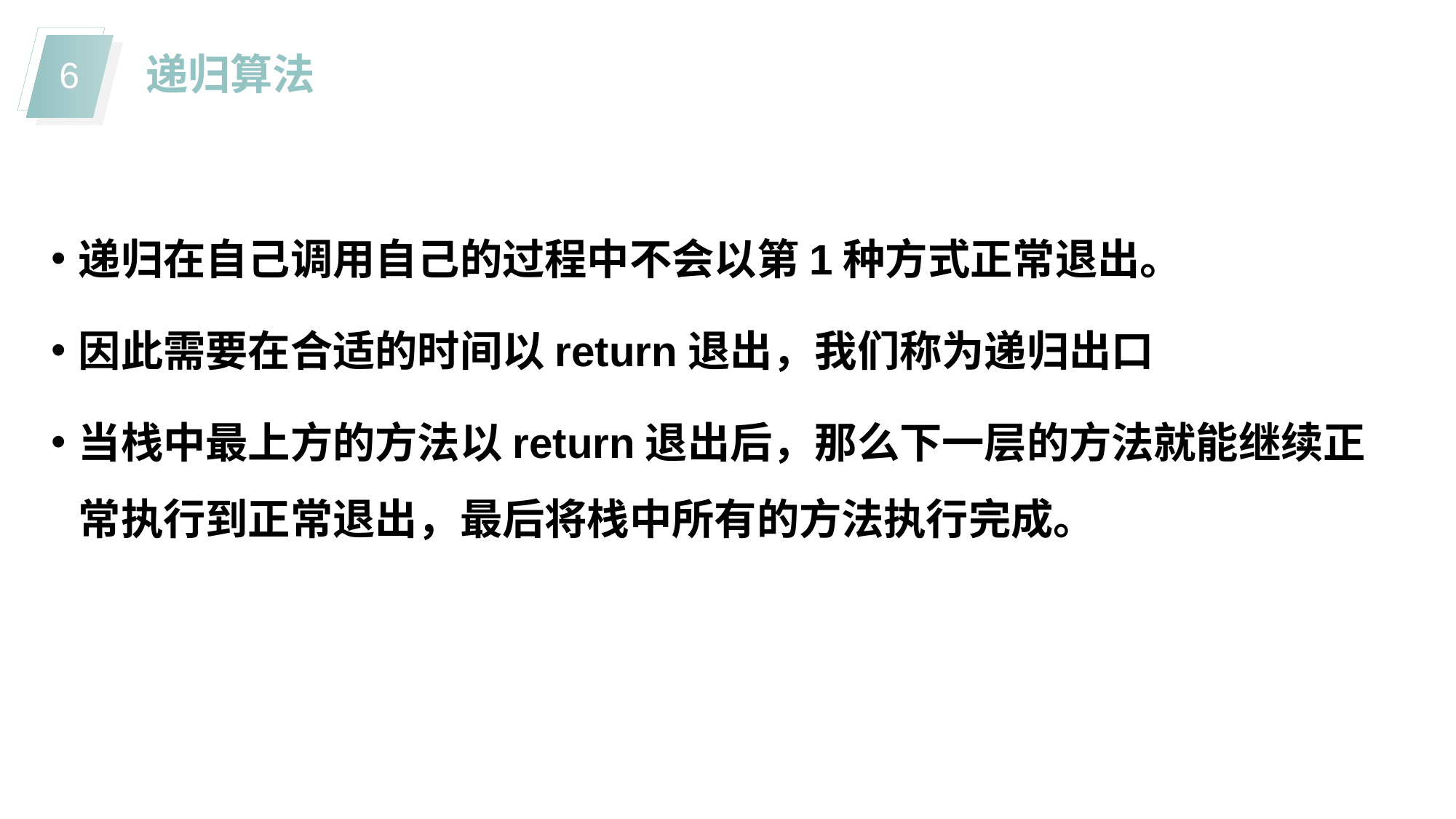

递归算法
递归在自己调用自己的过程中不会以第1种方式正常退出。
因此需要在合适的时间以return退出，我们称为递归出口
当栈中最上方的方法以return退出后，那么下一层的方法就能继续正常执行到正常退出，最后将栈中所有的方法执行完成。